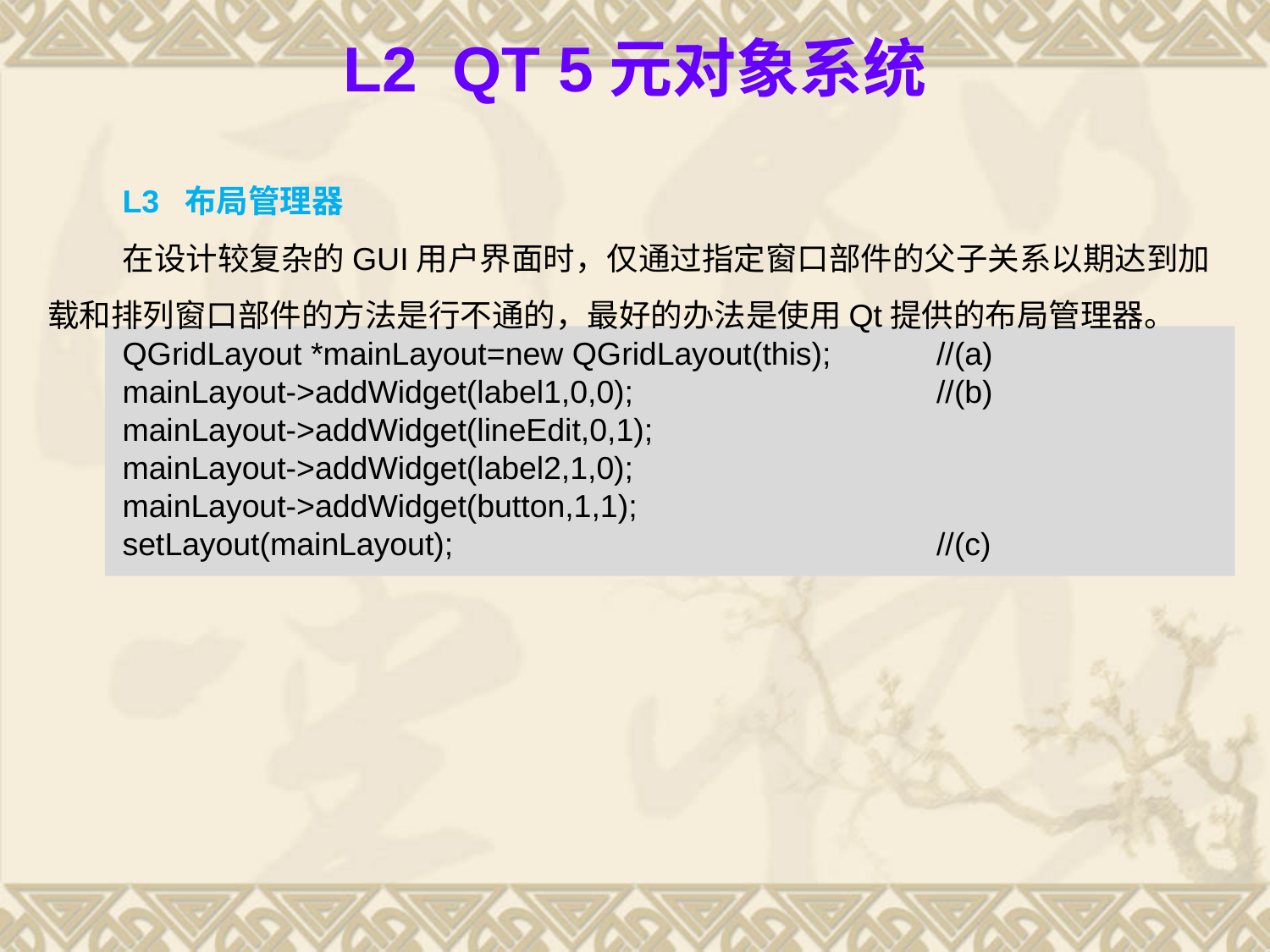

# L2  Qt 5元对象系统
L3  布局管理器
在设计较复杂的GUI用户界面时，仅通过指定窗口部件的父子关系以期达到加载和排列窗口部件的方法是行不通的，最好的办法是使用Qt提供的布局管理器。
QGridLayout *mainLayout=new QGridLayout(this);	//(a)
mainLayout->addWidget(label1,0,0);			//(b)
mainLayout->addWidget(lineEdit,0,1);
mainLayout->addWidget(label2,1,0);
mainLayout->addWidget(button,1,1);
setLayout(mainLayout);				//(c)